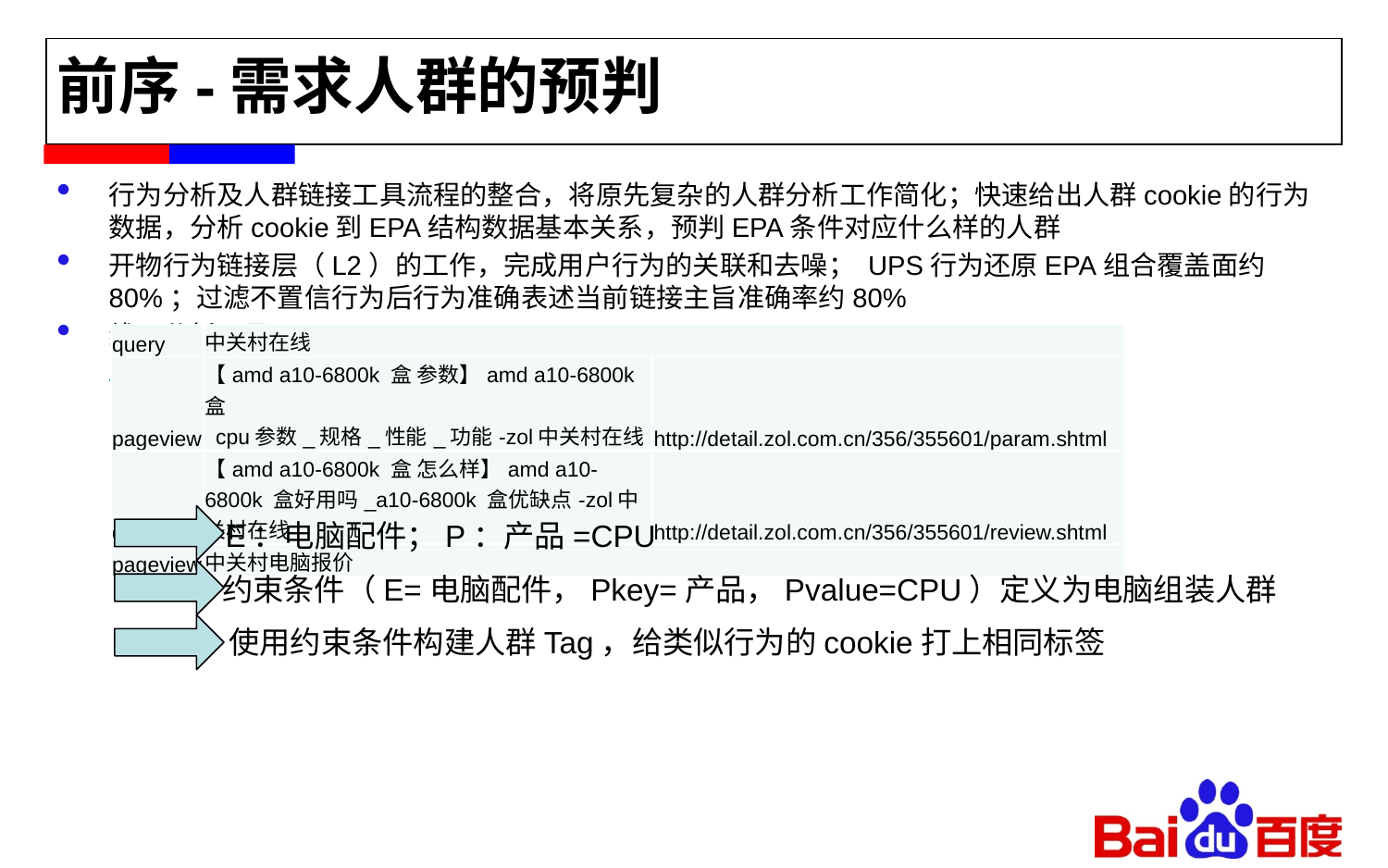

前序-需求人群的预判
行为分析及人群链接工具流程的整合，将原先复杂的人群分析工作简化；快速给出人群cookie的行为数据，分析cookie到EPA结构数据基本关系，预判EPA条件对应什么样的人群
开物行为链接层（L2）的工作，完成用户行为的关联和去噪； UPS行为还原EPA组合覆盖面约80%；过滤不置信行为后行为准确表述当前链接主旨准确率约80%
线下分析工具：http://sp.baidu.com:8080/survey/public?type=task&name=/nova/kaiwu/l2_analysis_pb_join_kt
| query | 中关村在线 |  |
| --- | --- | --- |
| pageview | 【amd a10-6800k 盒 参数】amd a10-6800k 盒 cpu参数\_规格\_性能\_功能-zol中关村在线 | http://detail.zol.com.cn/356/355601/param.shtml |
| query | 【amd a10-6800k 盒 怎么样】amd a10-6800k 盒好用吗\_a10-6800k 盒优缺点-zol中关村在线 | http://detail.zol.com.cn/356/355601/review.shtml |
| pageview | 中关村电脑报价 |  |

E：电脑配件；P：产品=CPU

约束条件（E=电脑配件，Pkey=产品，Pvalue=CPU）定义为电脑组装人群

使用约束条件构建人群Tag，给类似行为的cookie打上相同标签